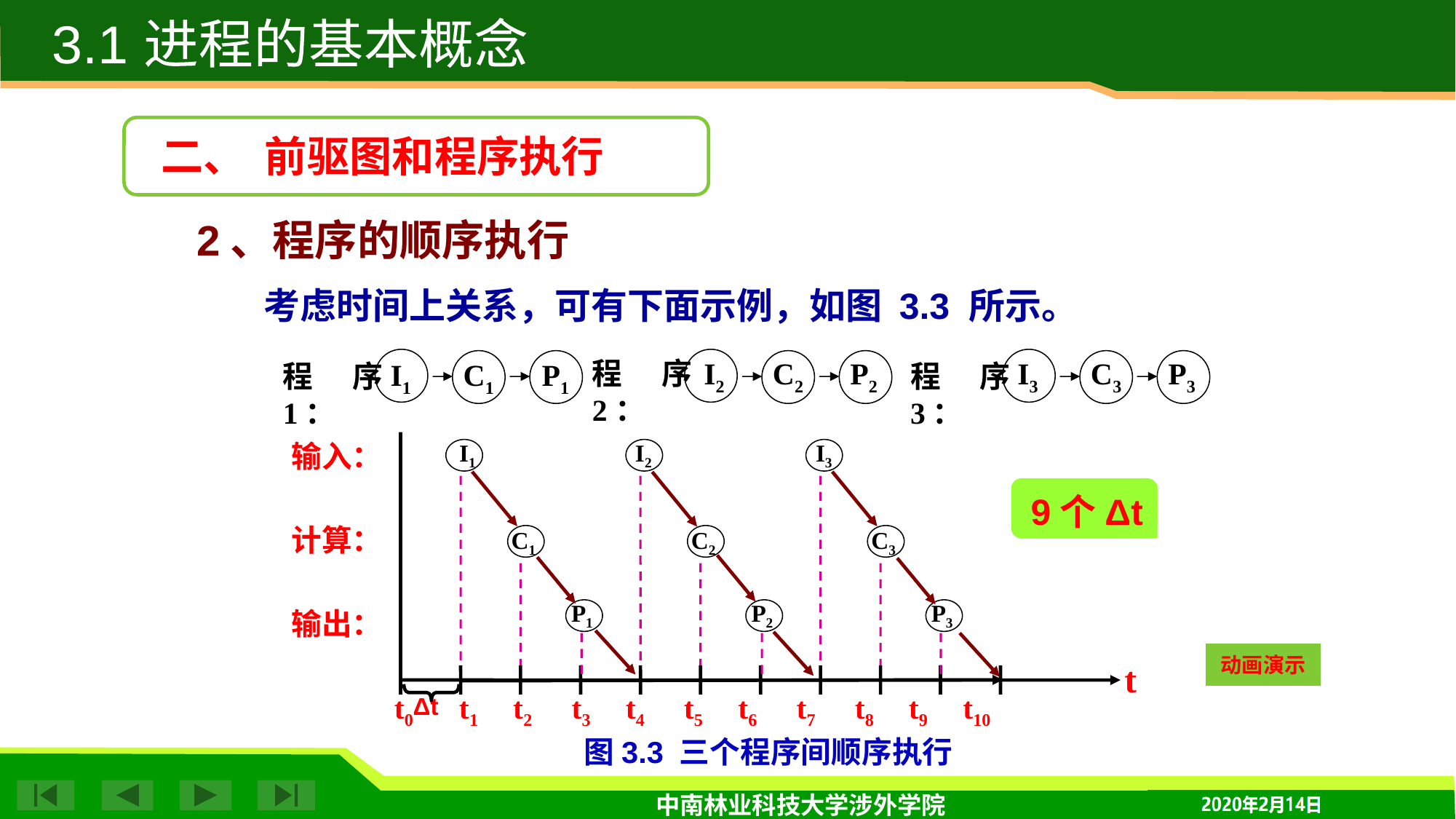

3.1 进程的基本概念

二、  前驱图和程序执行
 2、程序的顺序执行
考虑时间上关系，可有下面示例，如图 3.3 所示。

I1
C1

P1
程序1：

程序2：

I2
C2
P2

I3
C3
P3

程序3：

输入：

计算：

输出：

I1

I2

I3

9个Δt
C1

C2

C3

P1

P2

P3

动画演示
t

      t0      t1     t2         t3        t4         t5        t6         t7         t8        t9        t10
Δt
  图3.3 三个程序间顺序执行